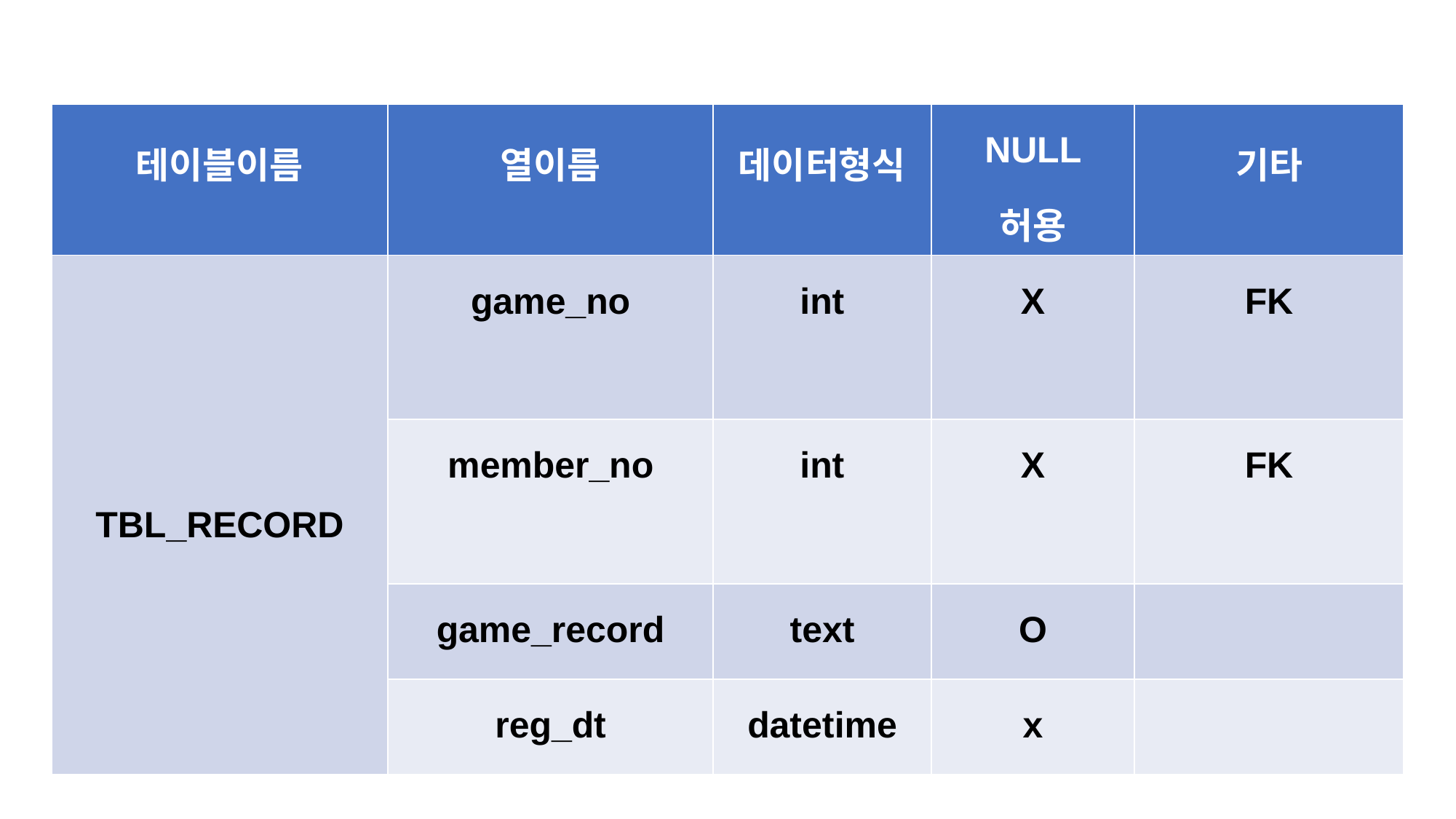

| 테이블이름 | 열이름 | 데이터형식 | NULL 허용 | 기타 |
| --- | --- | --- | --- | --- |
| TBL\_RECORD | game\_no | int | X | FK |
|  | member\_no | int | X | FK |
|  | game\_record | text | O |  |
|  | reg\_dt | datetime | x |  |